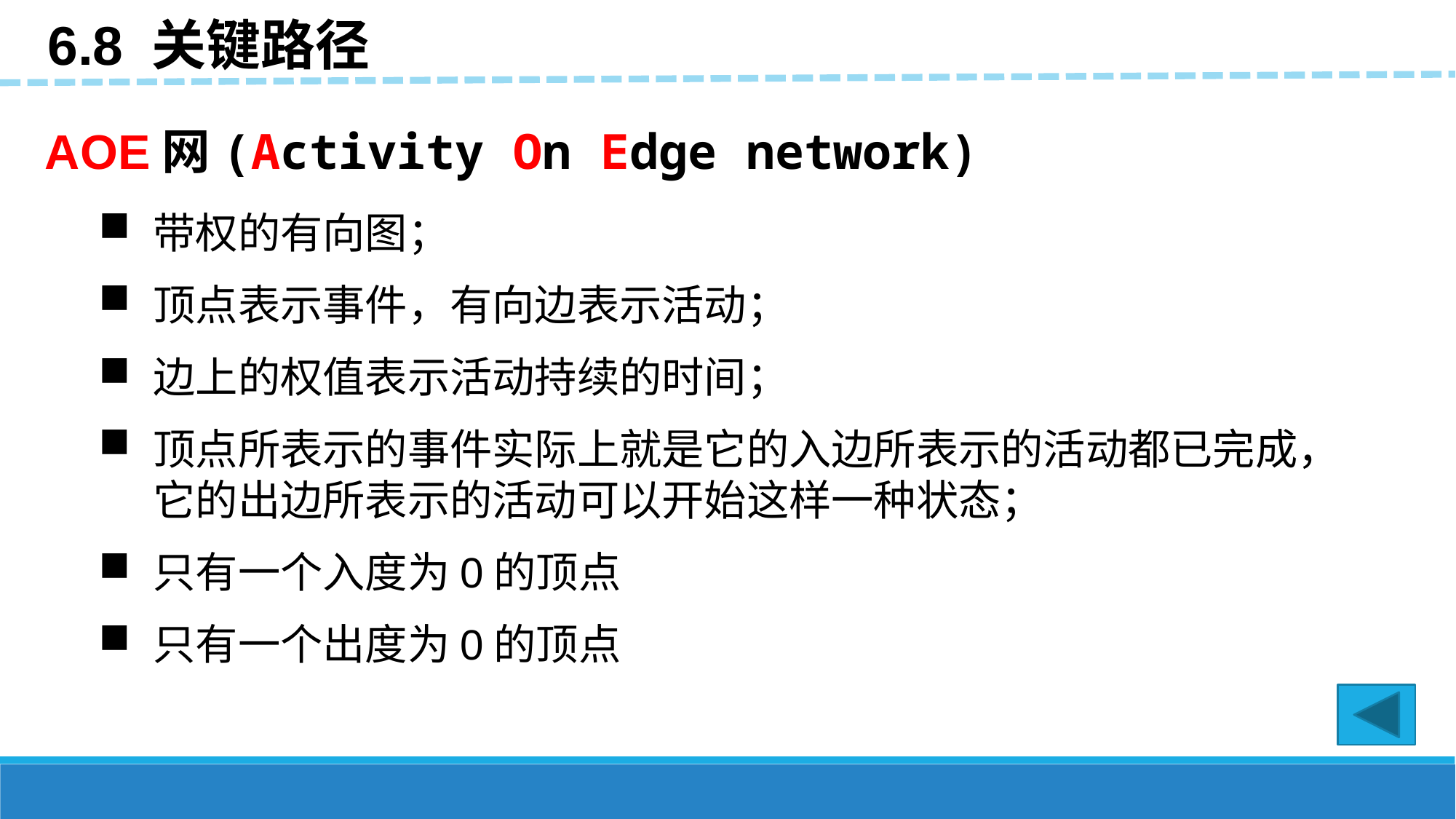

6.8 关键路径
AOE网(Activity On Edge network)
带权的有向图；
顶点表示事件，有向边表示活动；
边上的权值表示活动持续的时间；
顶点所表示的事件实际上就是它的入边所表示的活动都已完成，它的出边所表示的活动可以开始这样一种状态；
只有一个入度为0的顶点
只有一个出度为0的顶点